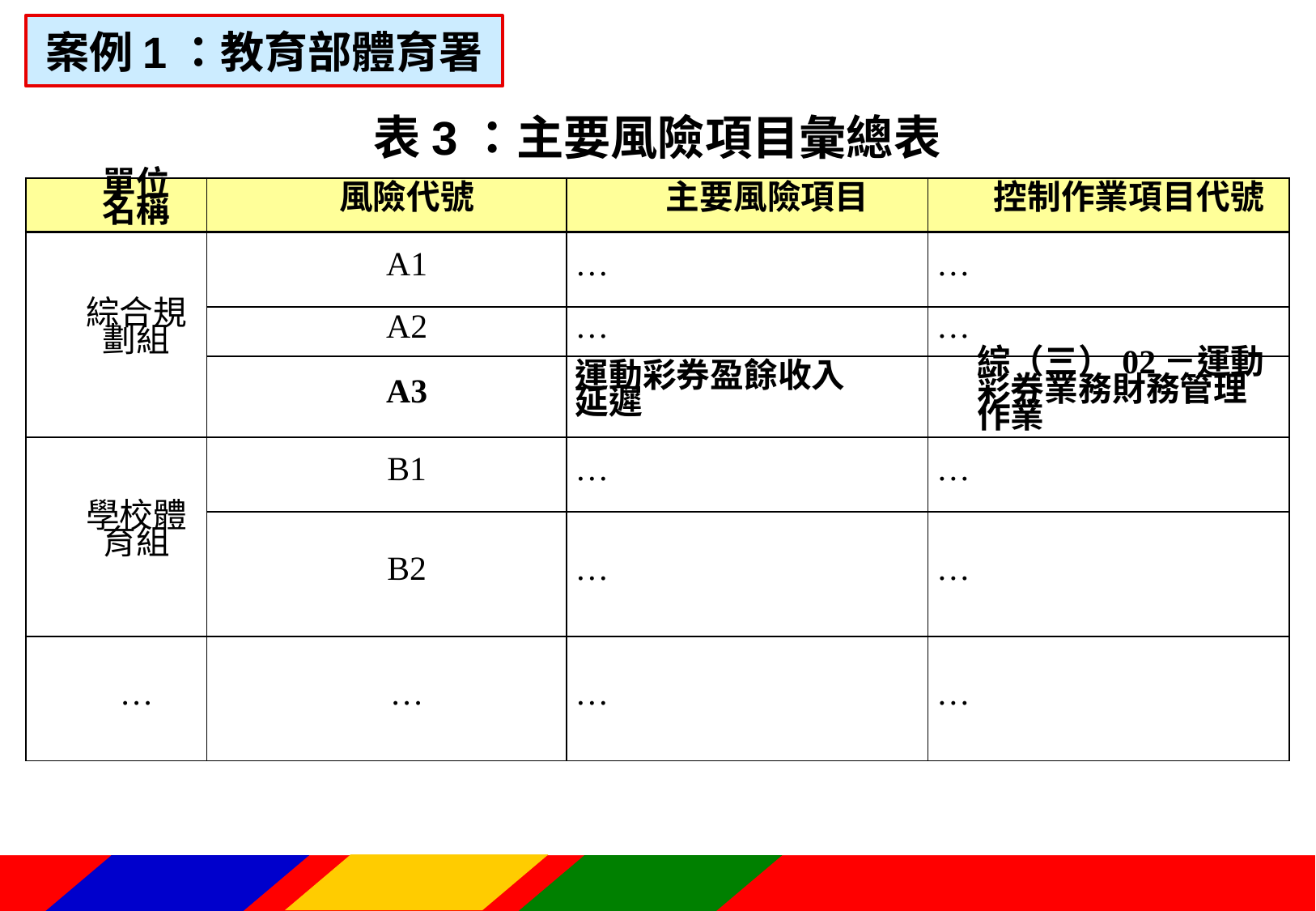

案例1：教育部體育署
表3：主要風險項目彙總表
| 單位 名稱 | 風險代號 | 主要風險項目 | 控制作業項目代號 |
| --- | --- | --- | --- |
| 綜合規劃組 | A1 | … | … |
|  | A2 | … | … |
|  | A3 | 運動彩券盈餘收入 延遲 | 綜（三）02－運動彩券業務財務管理作業 |
| 學校體育組 | B1 | … | … |
|  | B2 | … | … |
| … | … | … | … |

94